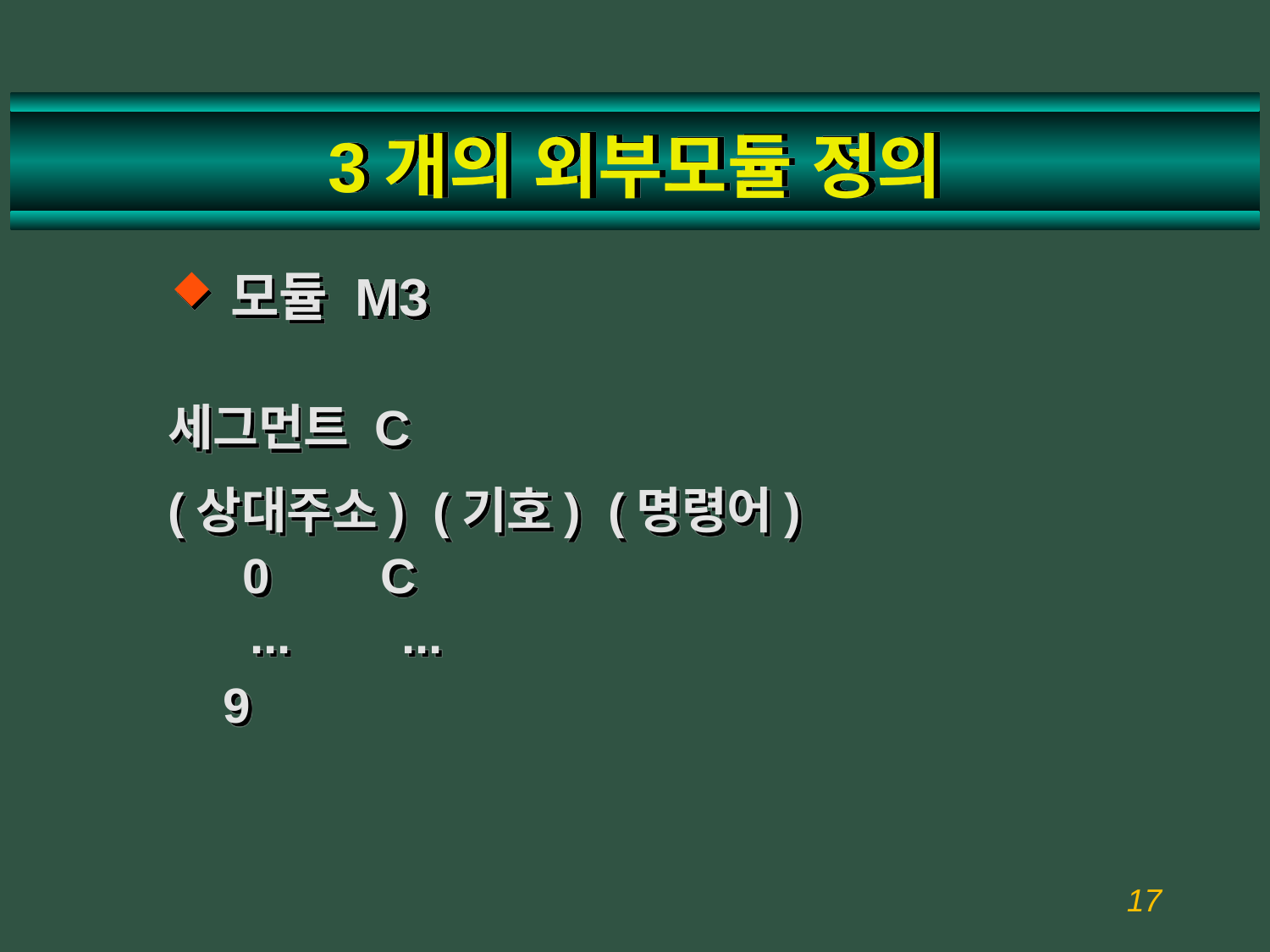

# 3개의 외부모듈 정의
모듈 M3
세그먼트 C
(상대주소)  (기호)  (명령어)
	  0        C
      ...        ...
    9
17